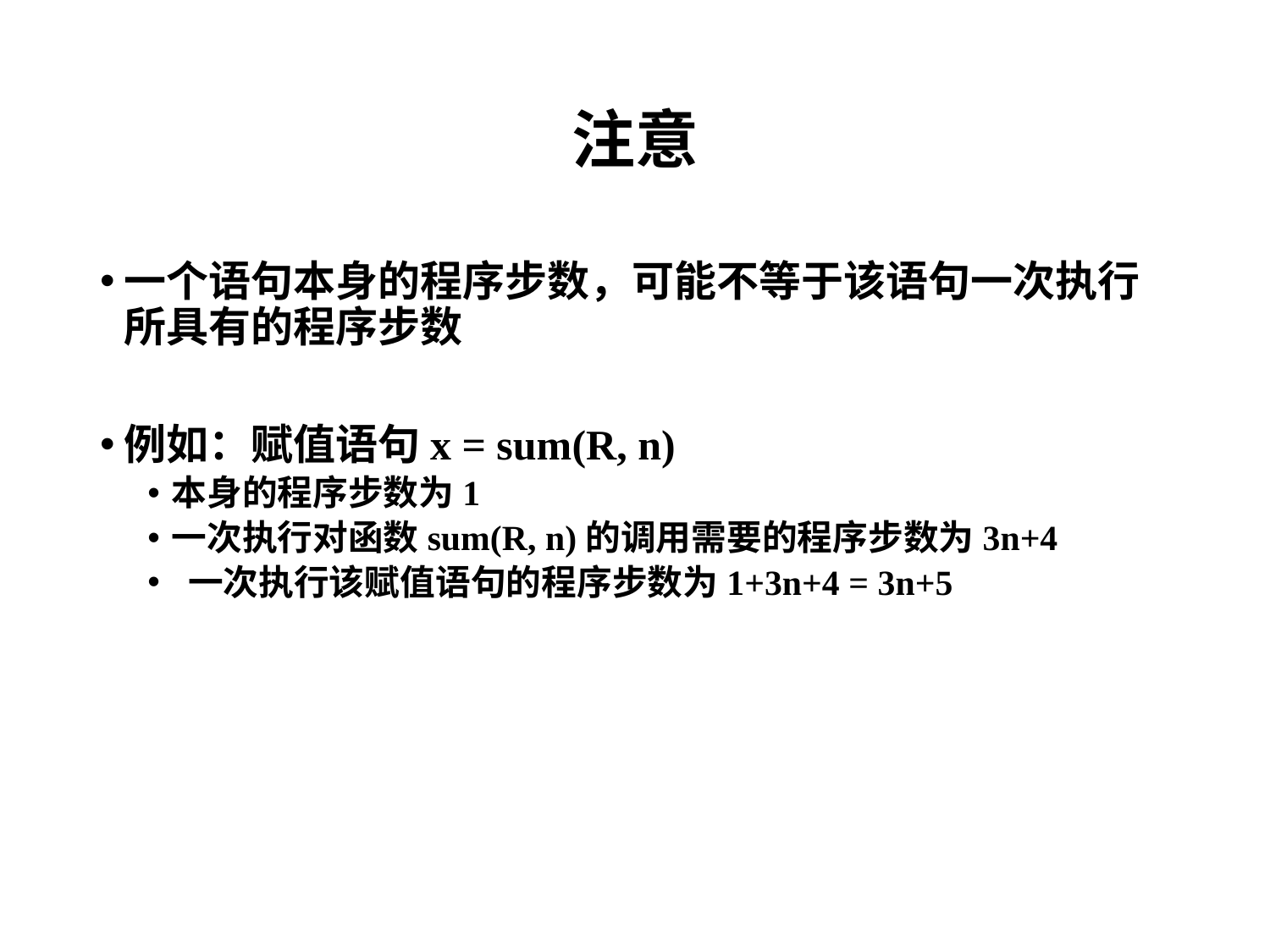

# 注意
一个语句本身的程序步数，可能不等于该语句一次执行所具有的程序步数

例如：赋值语句x = sum(R, n)
本身的程序步数为1
一次执行对函数sum(R, n)的调用需要的程序步数为3n+4
 一次执行该赋值语句的程序步数为1+3n+4 = 3n+5